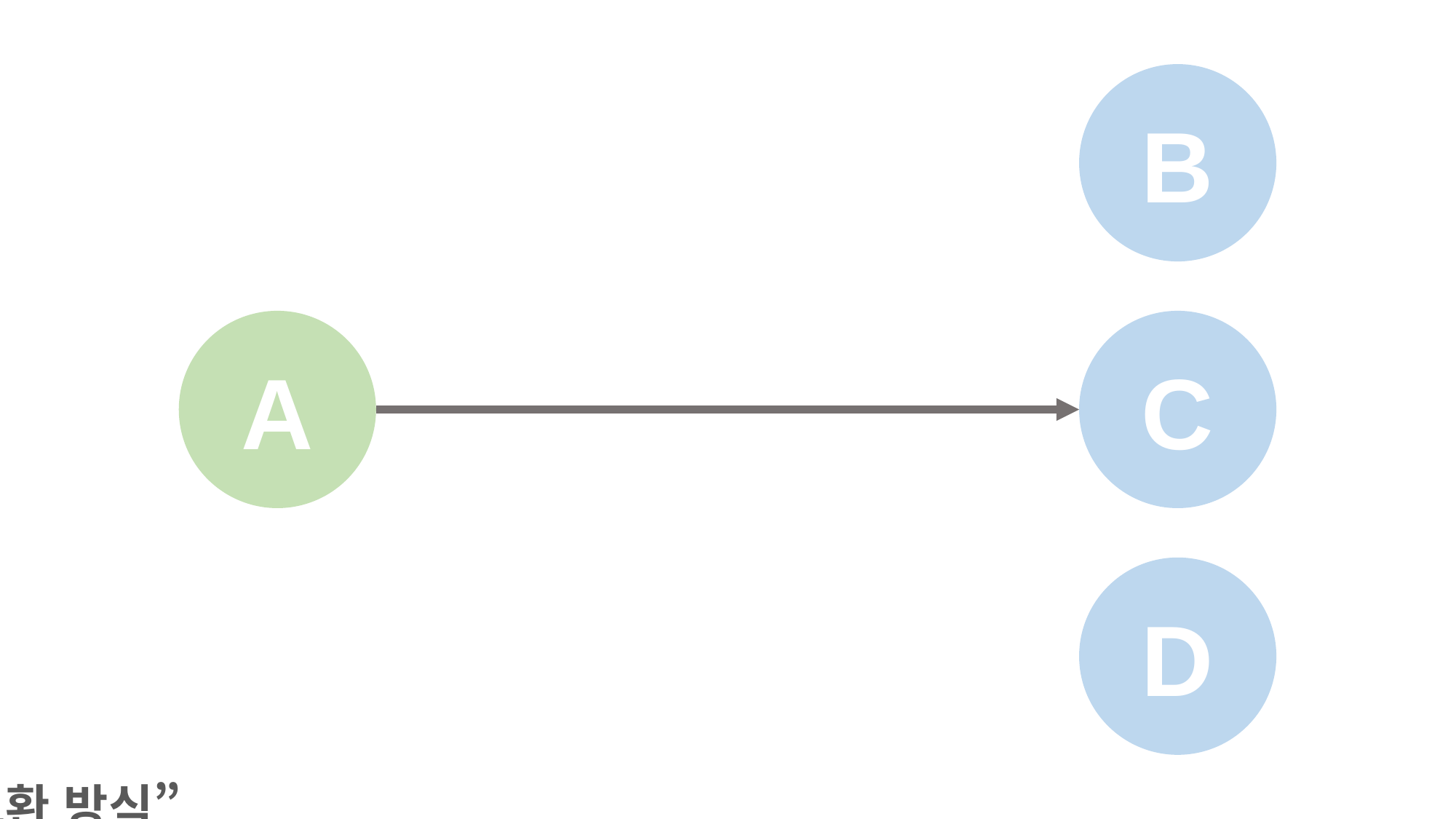

B
A
C
D
# “회선 교환 방식”